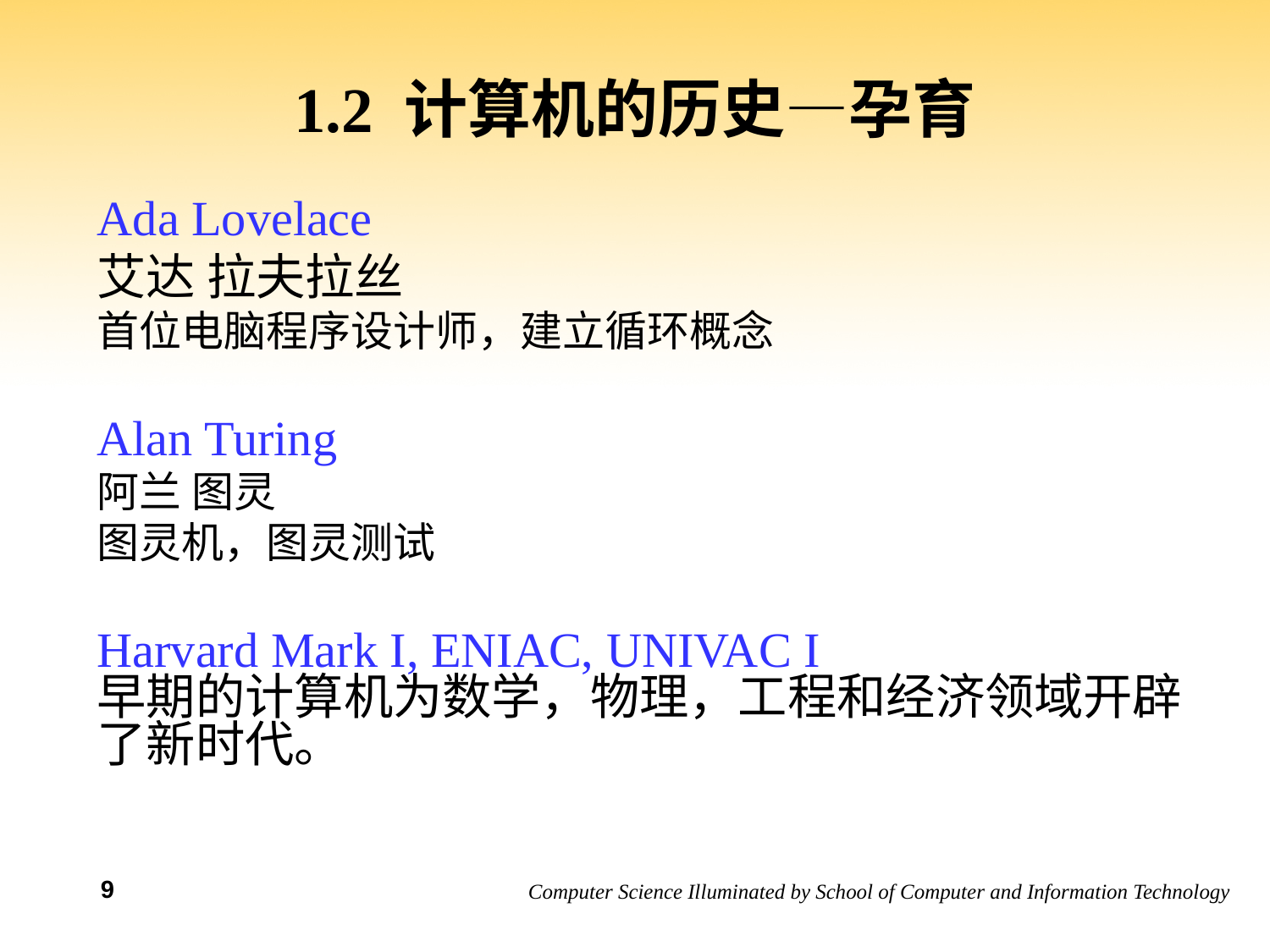

# 1.2 计算机的历史—孕育
Ada Lovelace
艾达 拉夫拉丝
首位电脑程序设计师，建立循环概念

Alan Turing
阿兰 图灵
图灵机，图灵测试

Harvard Mark I, ENIAC, UNIVAC I
早期的计算机为数学，物理，工程和经济领域开辟了新时代。

9
7